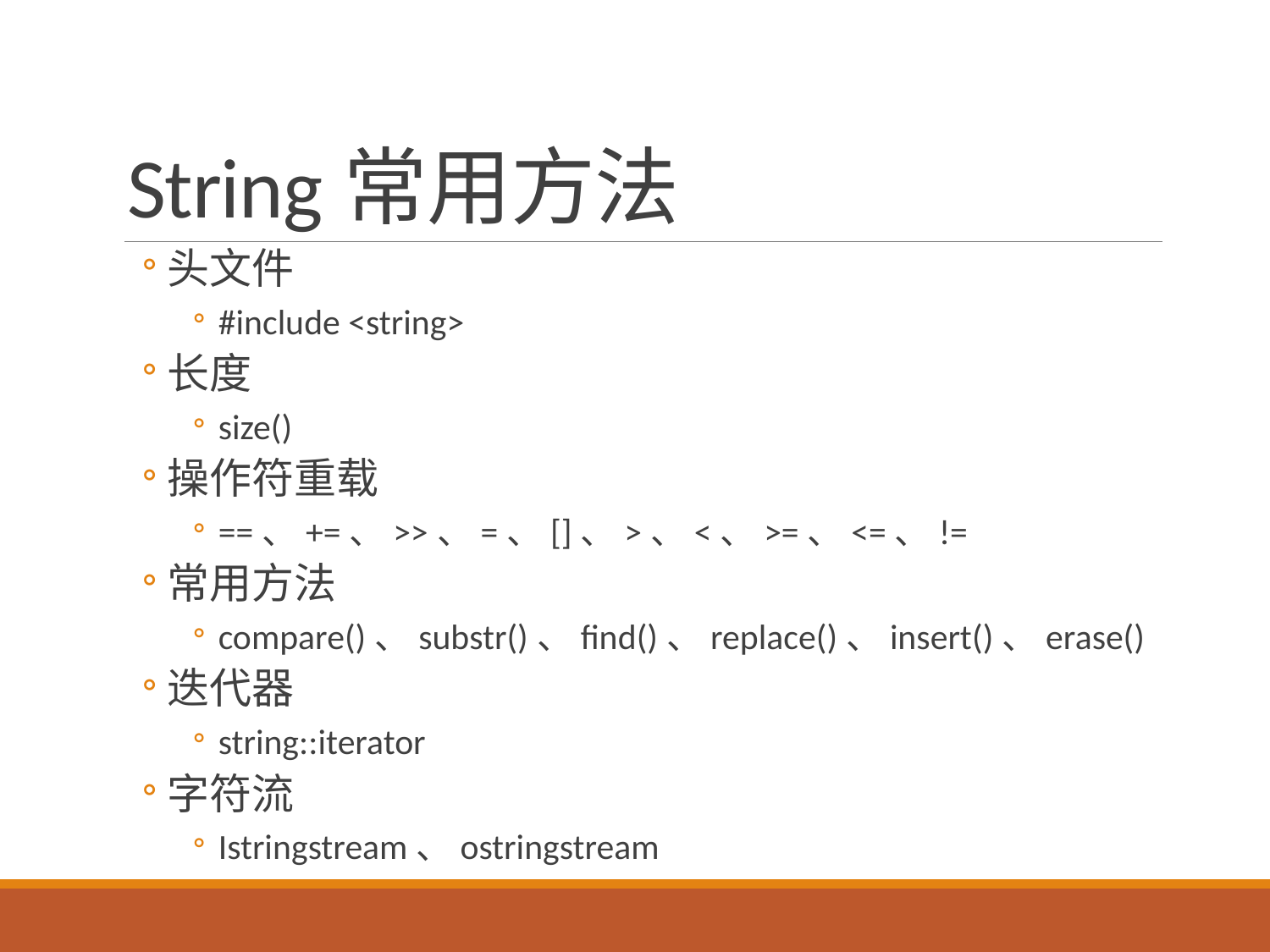

# String常用方法
头文件
#include <string>
长度
size()
操作符重载
==、+=、>>、=、[]、>、<、>=、<=、!=
常用方法
compare()、substr()、find()、replace()、insert()、erase()
迭代器
string::iterator
字符流
Istringstream、ostringstream